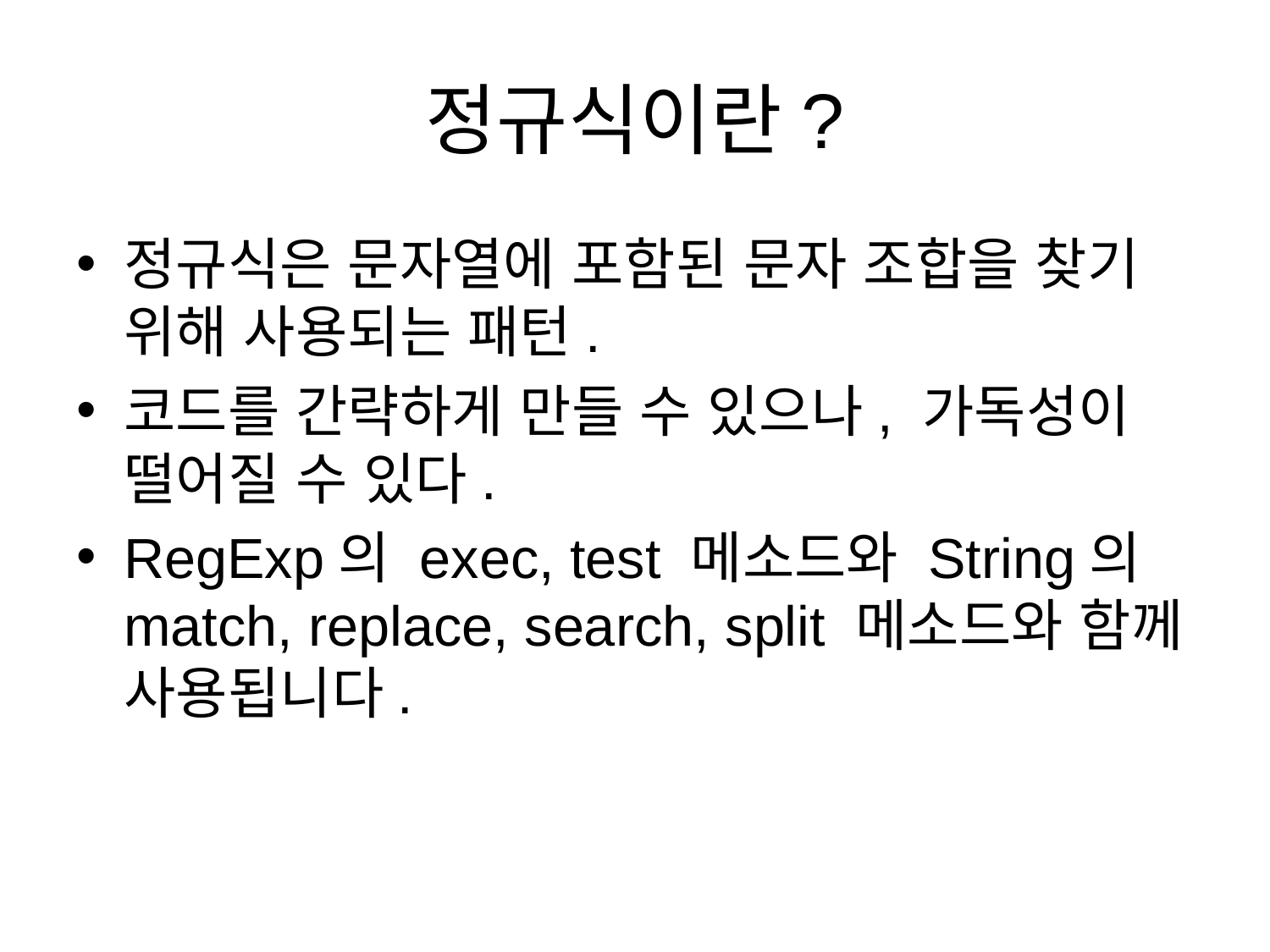

# 정규식이란?
정규식은 문자열에 포함된 문자 조합을 찾기 위해 사용되는 패턴.
코드를 간략하게 만들 수 있으나, 가독성이 떨어질 수 있다.
RegExp의 exec, test 메소드와 String의 match, replace, search, split 메소드와 함께 사용됩니다.